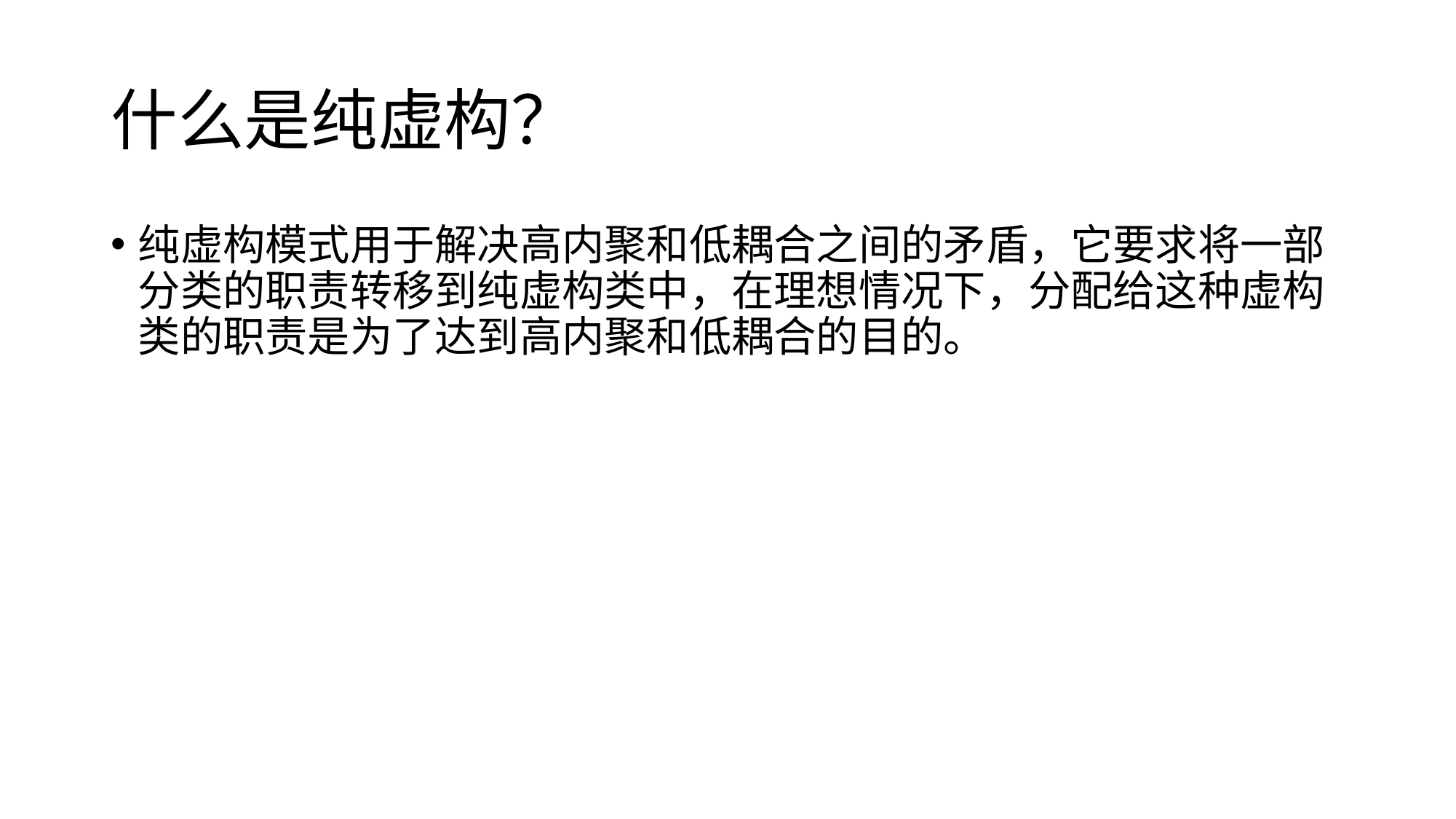

# 什么是纯虚构？
纯虚构模式用于解决高内聚和低耦合之间的矛盾，它要求将一部分类的职责转移到纯虚构类中，在理想情况下，分配给这种虚构类的职责是为了达到高内聚和低耦合的目的。